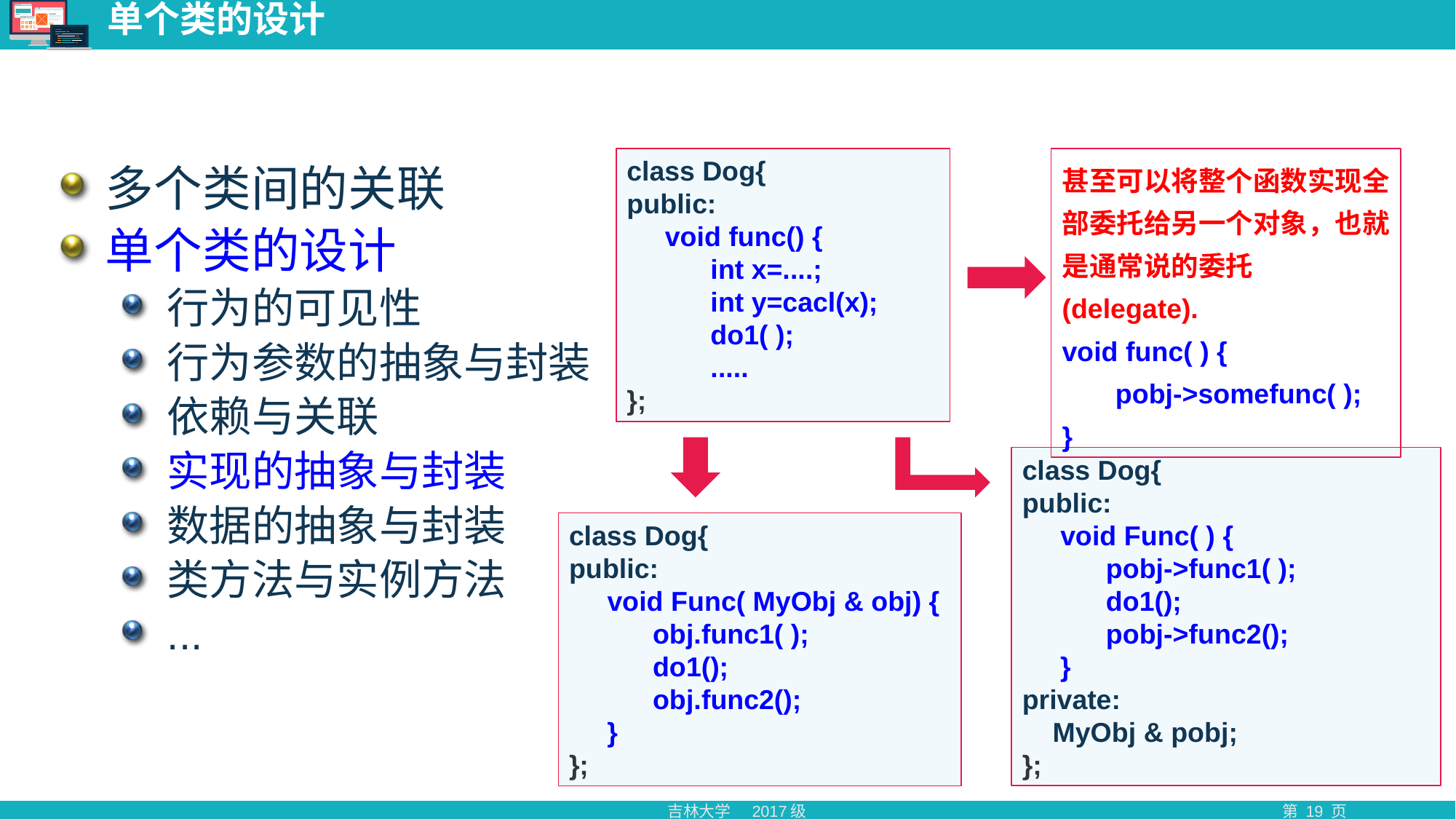

# 单个类的设计
class Dog{
public:
     void func() {
           int x=....;
           int y=cacl(x);
           do1( );
           .....
};
甚至可以将整个函数实现全部委托给另一个对象，也就是通常说的委托(delegate).
void func( ) {
       pobj->somefunc( );
}
多个类间的关联
单个类的设计
行为的可见性
行为参数的抽象与封装
依赖与关联
实现的抽象与封装
数据的抽象与封装
类方法与实例方法
...

class Dog{
public:
     void Func( ) {
           pobj->func1( );
           do1();
           pobj->func2();
     }
private:
    MyObj & pobj;
};
class Dog{
public:
     void Func( MyObj & obj) {
           obj.func1( );
           do1();
           obj.func2();
     }
};